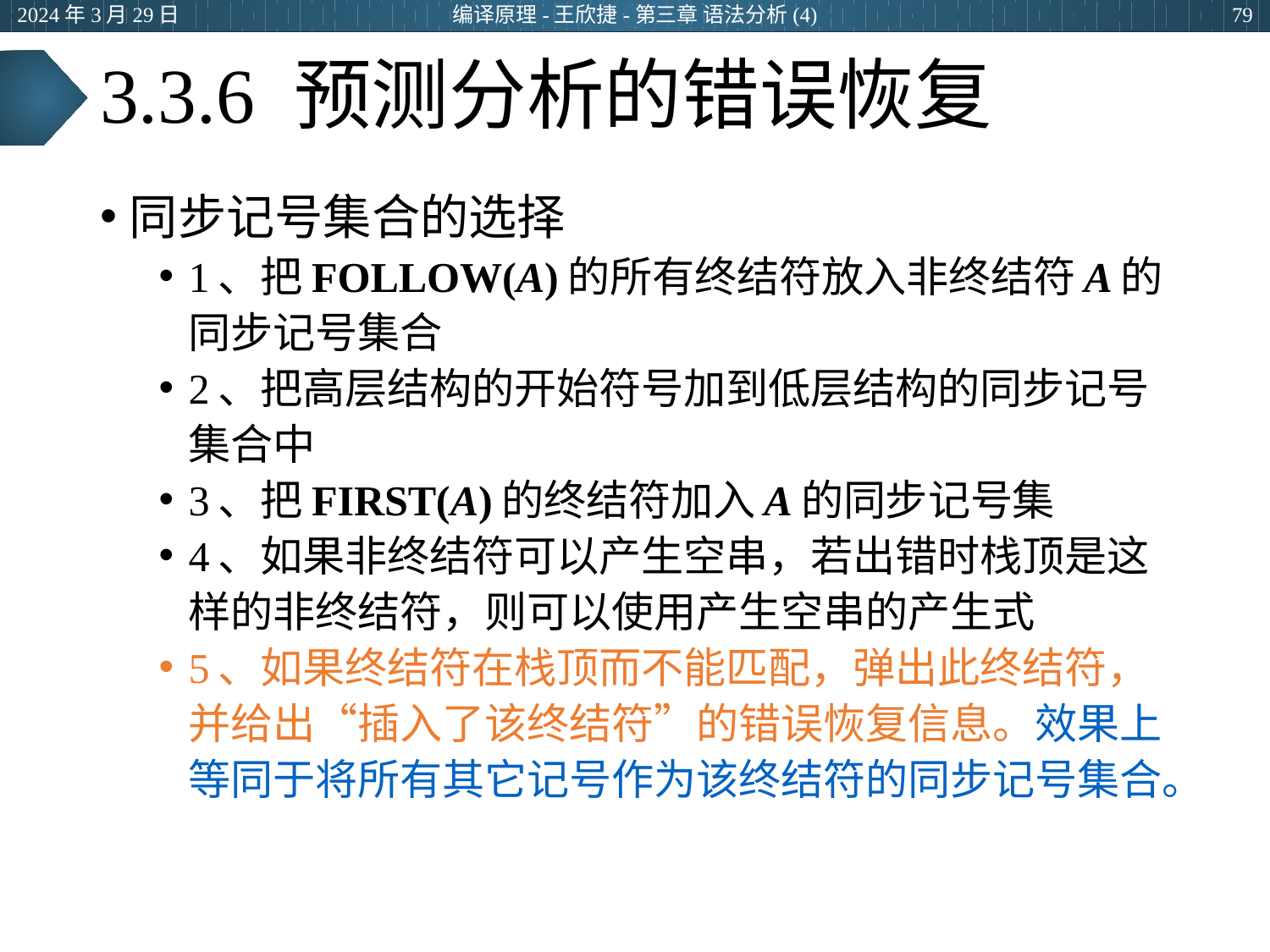

2024年3月29日
编译原理-王欣捷-第三章 语法分析(4)
79
# 3.3.6 预测分析的错误恢复
同步记号集合的选择
1、把FOLLOW(A)的所有终结符放入非终结符A的同步记号集合
2、把高层结构的开始符号加到低层结构的同步记号集合中
3、把FIRST(A)的终结符加入A的同步记号集
4、如果非终结符可以产生空串，若出错时栈顶是这样的非终结符，则可以使用产生空串的产生式
5、如果终结符在栈顶而不能匹配，弹出此终结符，并给出“插入了该终结符”的错误恢复信息。效果上等同于将所有其它记号作为该终结符的同步记号集合。